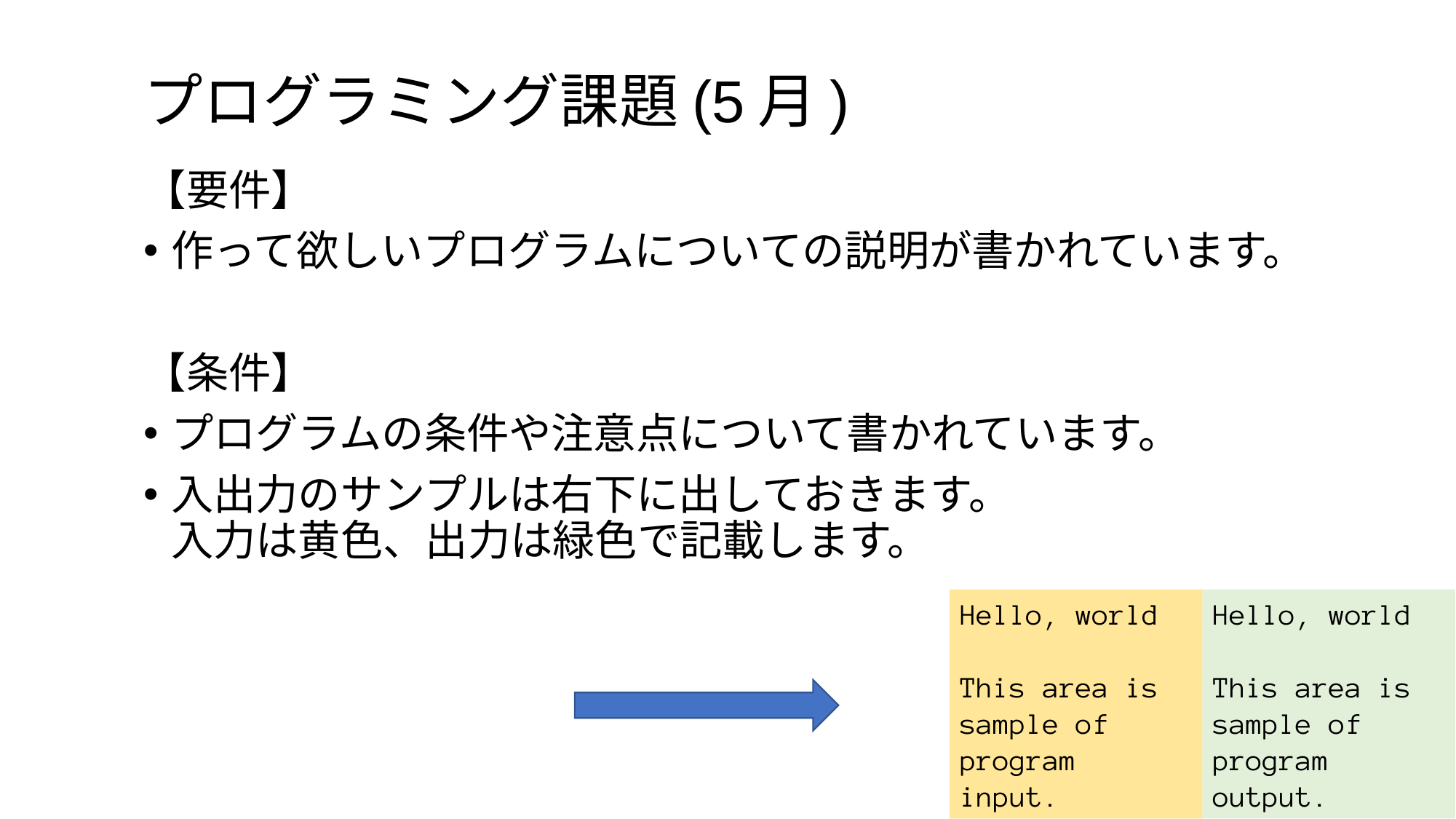

# プログラミング課題(5月)
【要件】
作って欲しいプログラムについての説明が書かれています。

【条件】
プログラムの条件や注意点について書かれています。
入出力のサンプルは右下に出しておきます。
入力は黄色、出力は緑色で記載します。
Hello, world

This area is sample of
program
input.
Hello, world

This area is sample of
program
output.